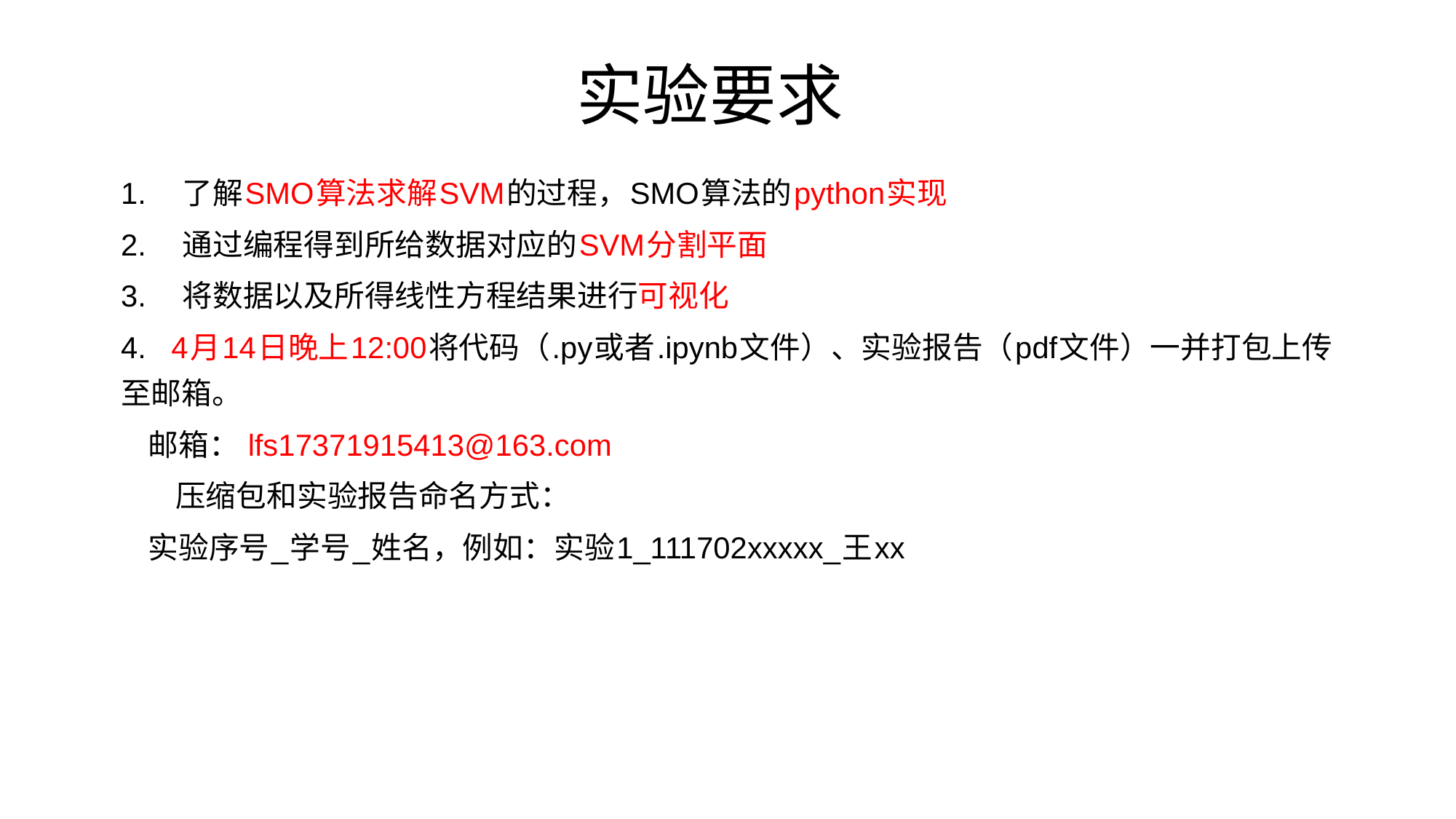

# 实验要求
了解SMO算法求解SVM的过程，SMO算法的python实现
通过编程得到所给数据对应的SVM分割平面
将数据以及所得线性方程结果进行可视化
4.   4月14日晚上12:00将代码（.py或者.ipynb文件）、实验报告（pdf文件）一并打包上传至邮箱。
	邮箱： lfs17371915413@163.com
     	压缩包和实验报告命名方式：
	实验序号_学号_姓名，例如：实验1_111702xxxxx_王xx